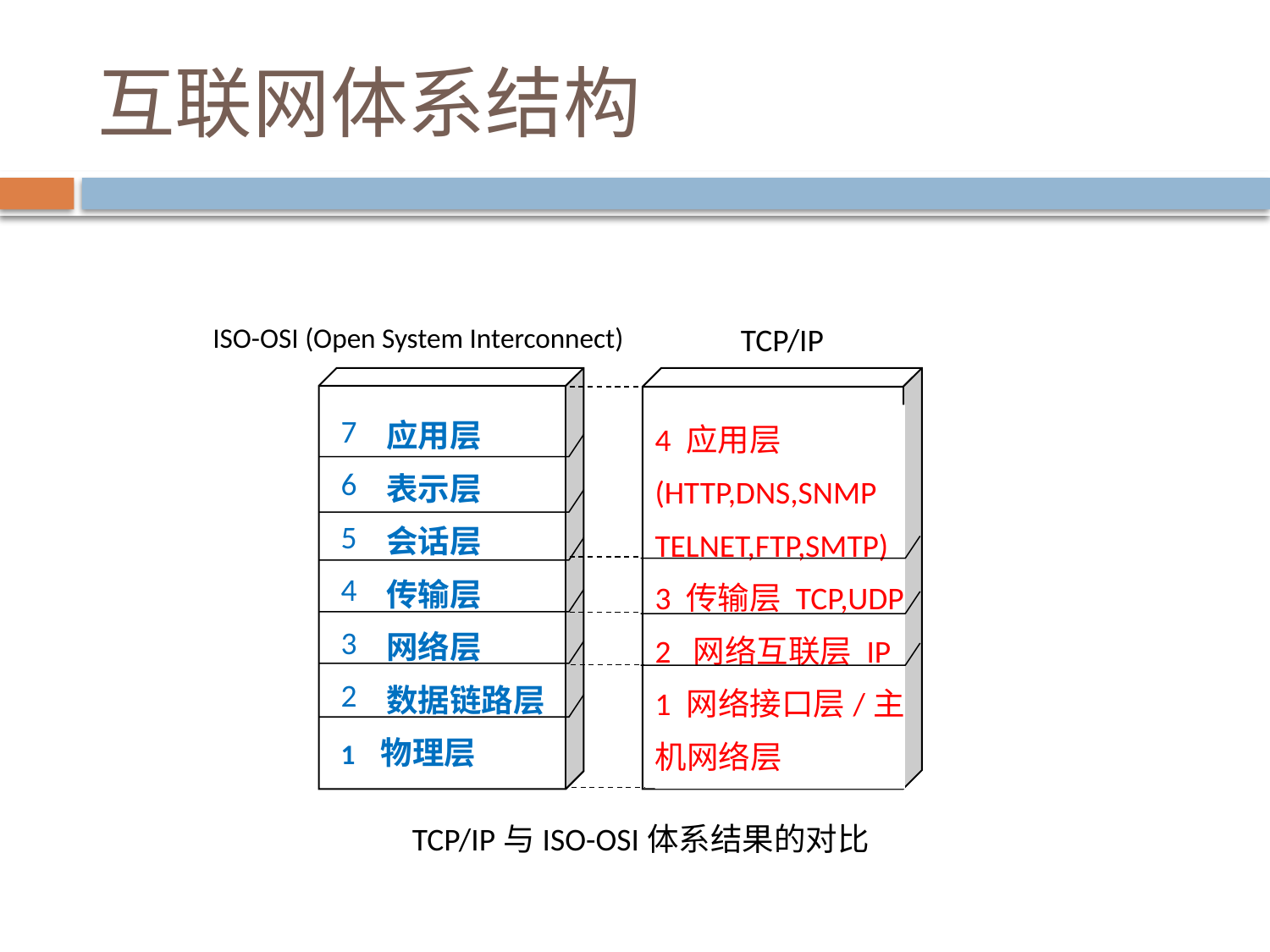

# 互联网体系结构
ISO-OSI (Open System Interconnect)
TCP/IP

   应用层
   表示层
   会话层
   传输层
   网络层
   数据链路层
1   物理层

4 应用层
(HTTP,DNS,SNMP
TELNET,FTP,SMTP)
3 传输层 TCP,UDP
2  网络互联层 IP
1 网络接口层/主机网络层

TCP/IP与ISO-OSI体系结果的对比